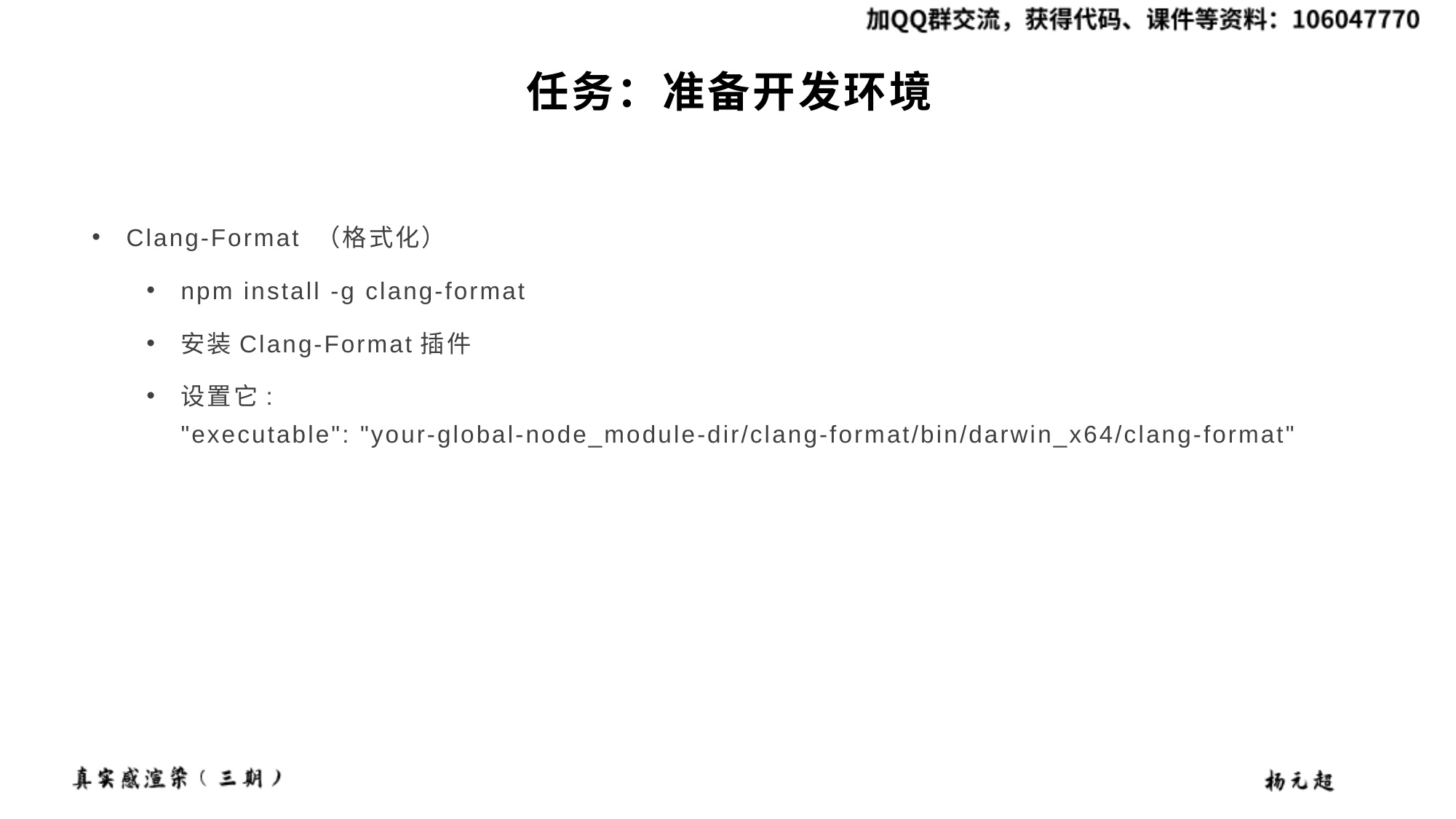

# 任务：准备开发环境
Clang-Format （格式化）
npm install -g clang-format
安装Clang-Format插件
设置它:
"executable": "your-global-node_module-dir/clang-format/bin/darwin_x64/clang-format"